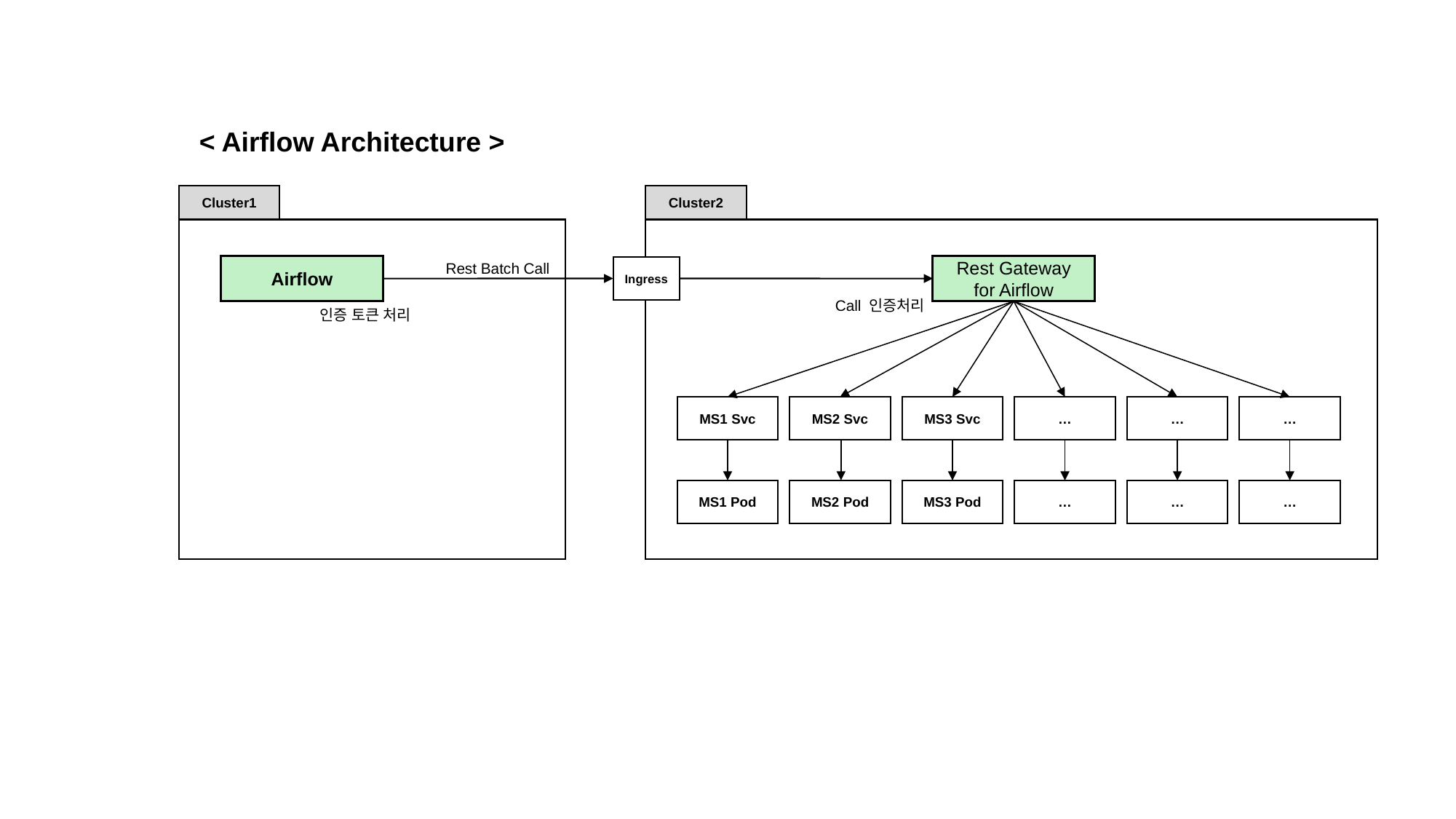

< Airflow Architecture >
Cluster1
Cluster2

Rest Batch Call
Airflow
Rest Gateway for Airflow
Ingress
Call 인증처리
인증 토큰 처리
MS1 Svc
MS2 Svc
MS3 Svc
…
…
…
MS1 Pod
MS2 Pod
MS3 Pod
…
…
…